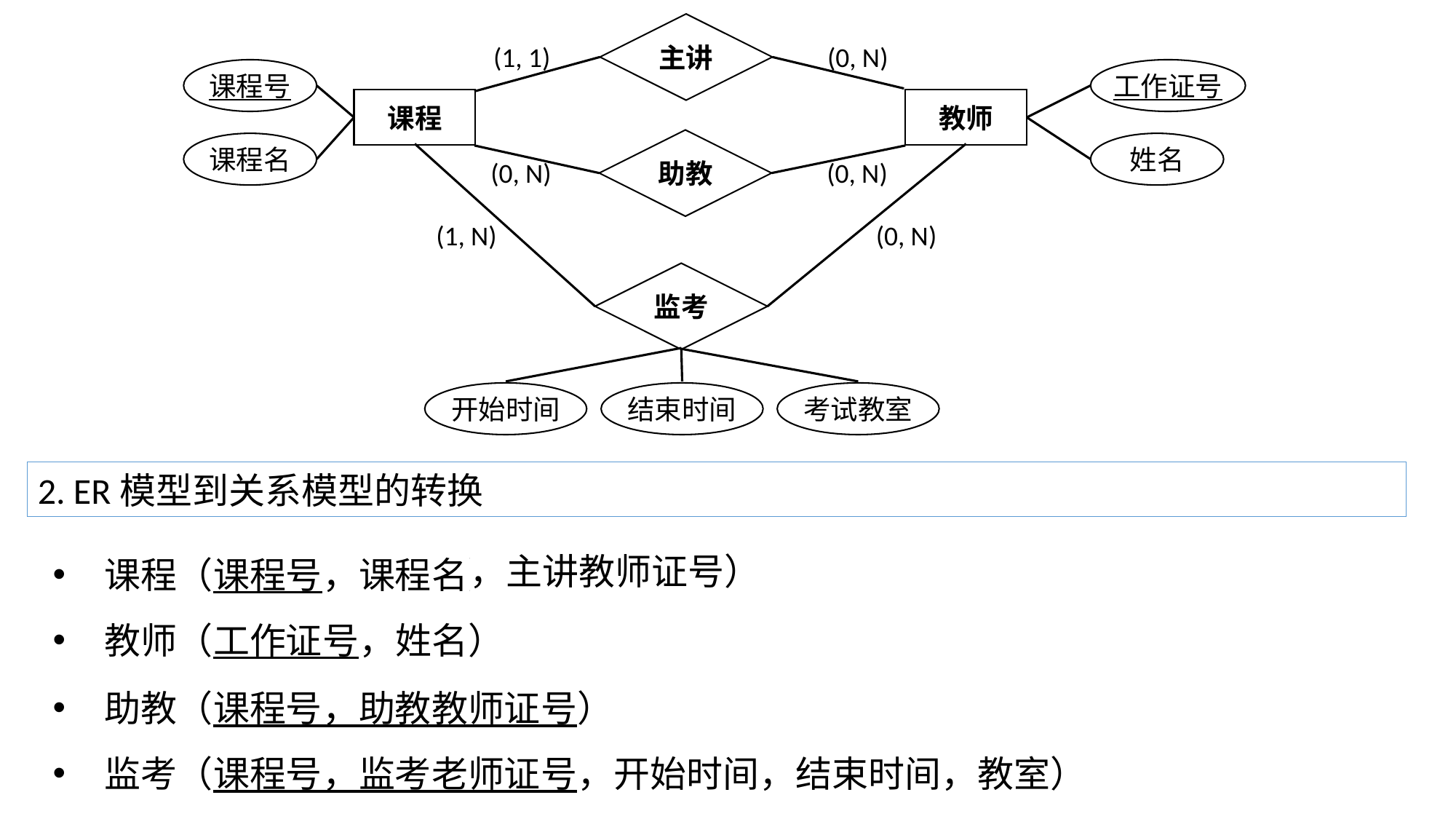

主讲
(1, 1)
(0, N)
课程号
课程
课程名
工作证号
教师
姓名
助教
监考
(0, N)
(0, N)
(1, N)
(0, N)
开始时间
结束时间
考试教室
2. ER模型到关系模型的转换
课程（课程号，课程名）
教师（工作证号，姓名）
，主讲教师证号）
助教（课程号，助教教师证号）
监考（课程号，监考老师证号，开始时间，结束时间，教室）